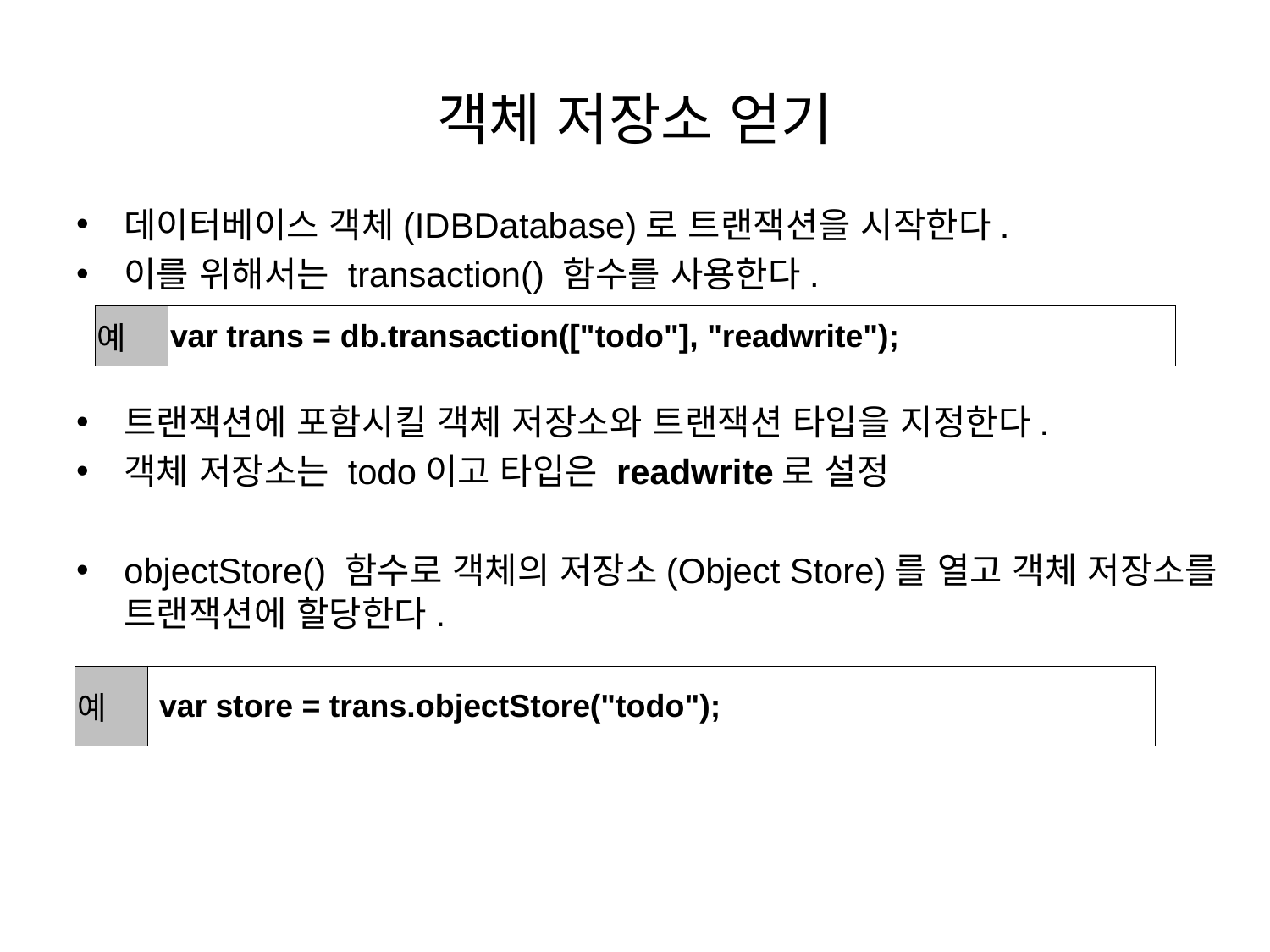

# 객체 저장소 얻기
데이터베이스 객체(IDBDatabase)로 트랜잭션을 시작한다.
이를 위해서는 transaction() 함수를 사용한다.

트랜잭션에 포함시킬 객체 저장소와 트랜잭션 타입을 지정한다.
객체 저장소는 todo이고 타입은 readwrite로 설정

objectStore() 함수로 객체의 저장소(Object Store)를 열고 객체 저장소를 트랜잭션에 할당한다.

| 예 | var trans = db.transaction(["todo"], "readwrite"); |
| --- | --- |
| 예 | var store = trans.objectStore("todo"); |
| --- | --- |